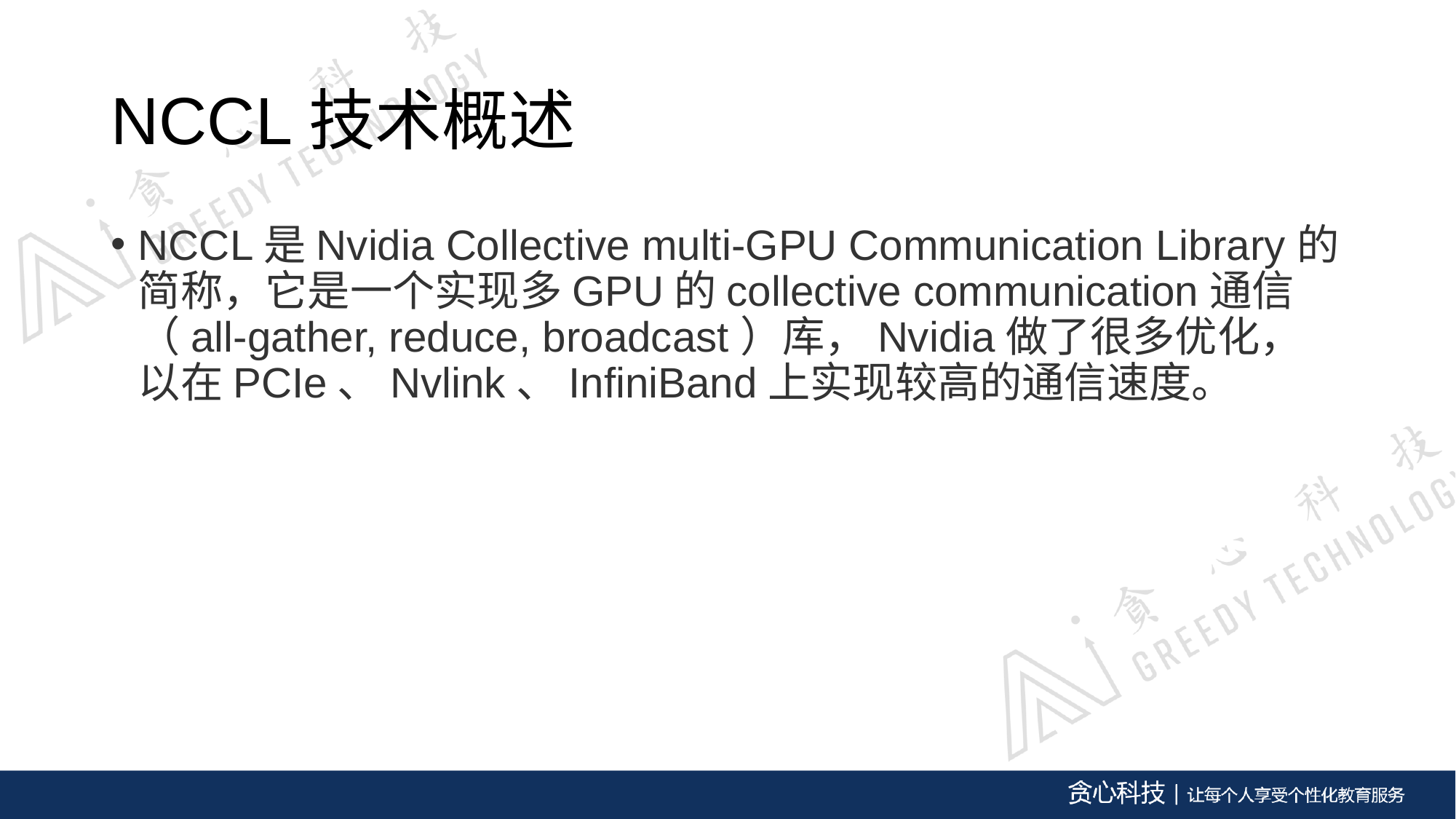

# NCCL技术概述
NCCL是Nvidia Collective multi-GPU Communication Library的简称，它是一个实现多GPU的collective communication通信（all-gather, reduce, broadcast）库，Nvidia做了很多优化，以在PCIe、Nvlink、InfiniBand上实现较高的通信速度。